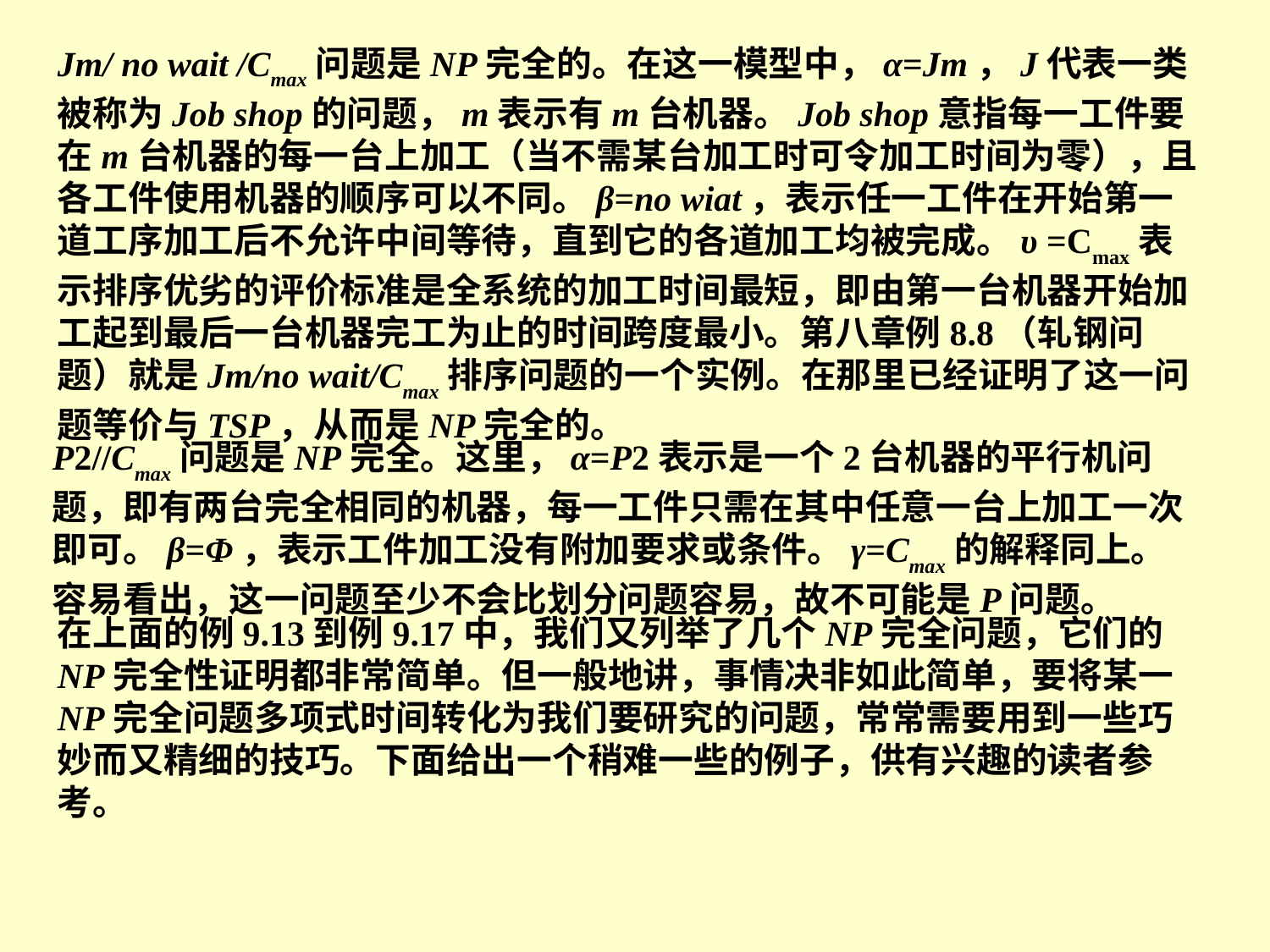

Jm/ no wait /Cmax问题是NP完全的。在这一模型中，α=Jm，J代表一类被称为Job shop的问题，m表示有m台机器。Job shop意指每一工件要在m台机器的每一台上加工（当不需某台加工时可令加工时间为零），且各工件使用机器的顺序可以不同。β=no wiat，表示任一工件在开始第一道工序加工后不允许中间等待，直到它的各道加工均被完成。υ =Cmax表示排序优劣的评价标准是全系统的加工时间最短，即由第一台机器开始加工起到最后一台机器完工为止的时间跨度最小。第八章例8.8（轧钢问题）就是Jm/no wait/Cmax排序问题的一个实例。在那里已经证明了这一问题等价与TSP，从而是NP完全的。
P2//Cmax问题是NP完全。这里，α=P2表示是一个2台机器的平行机问题，即有两台完全相同的机器，每一工件只需在其中任意一台上加工一次即可。β=Φ，表示工件加工没有附加要求或条件。γ=Cmax的解释同上。容易看出，这一问题至少不会比划分问题容易，故不可能是P问题。
在上面的例9.13到例9.17中，我们又列举了几个NP完全问题，它们的NP完全性证明都非常简单。但一般地讲，事情决非如此简单，要将某一NP完全问题多项式时间转化为我们要研究的问题，常常需要用到一些巧妙而又精细的技巧。下面给出一个稍难一些的例子，供有兴趣的读者参考。